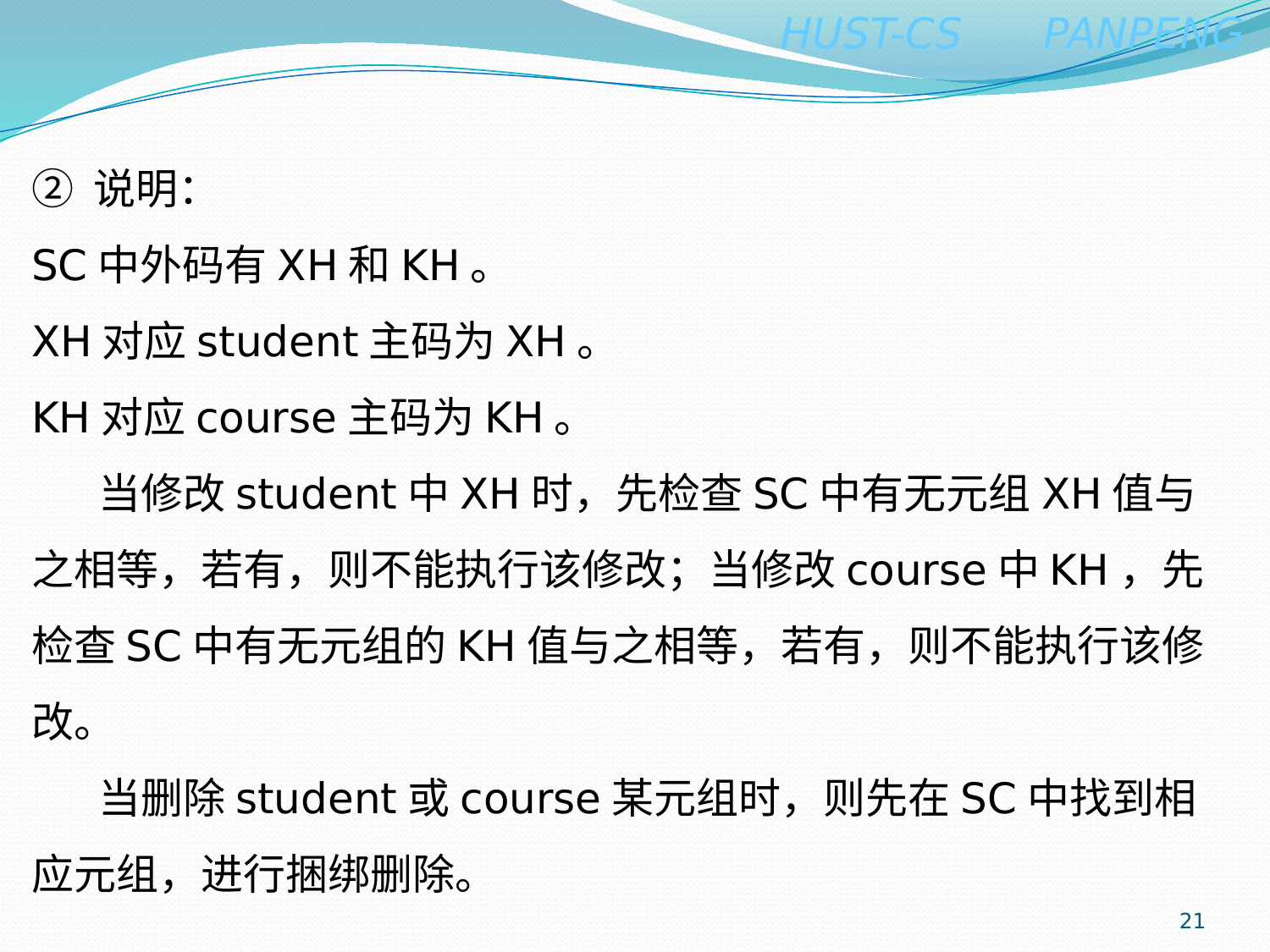

② 说明：
SC中外码有XH和KH。
XH对应student主码为XH。
KH对应course主码为KH。
      当修改student中XH时，先检查SC中有无元组XH值与之相等，若有，则不能执行该修改；当修改course中KH，先检查SC中有无元组的KH值与之相等，若有，则不能执行该修改。
      当删除student或course某元组时，则先在SC中找到相应元组，进行捆绑删除。
21